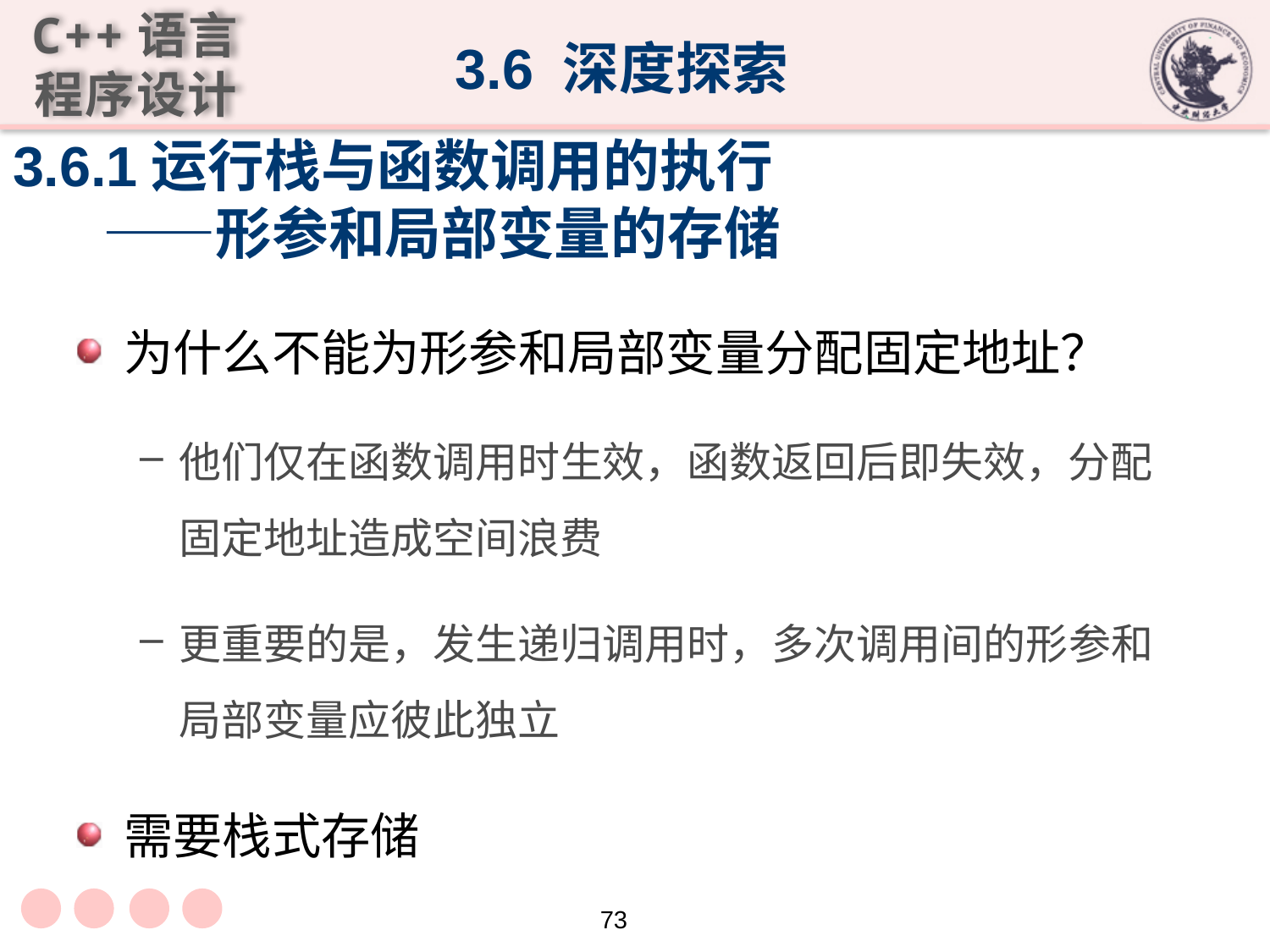

3.6 深度探索
# 3.6.1运行栈与函数调用的执行 ——形参和局部变量的存储
为什么不能为形参和局部变量分配固定地址？
他们仅在函数调用时生效，函数返回后即失效，分配固定地址造成空间浪费
更重要的是，发生递归调用时，多次调用间的形参和局部变量应彼此独立
需要栈式存储

73